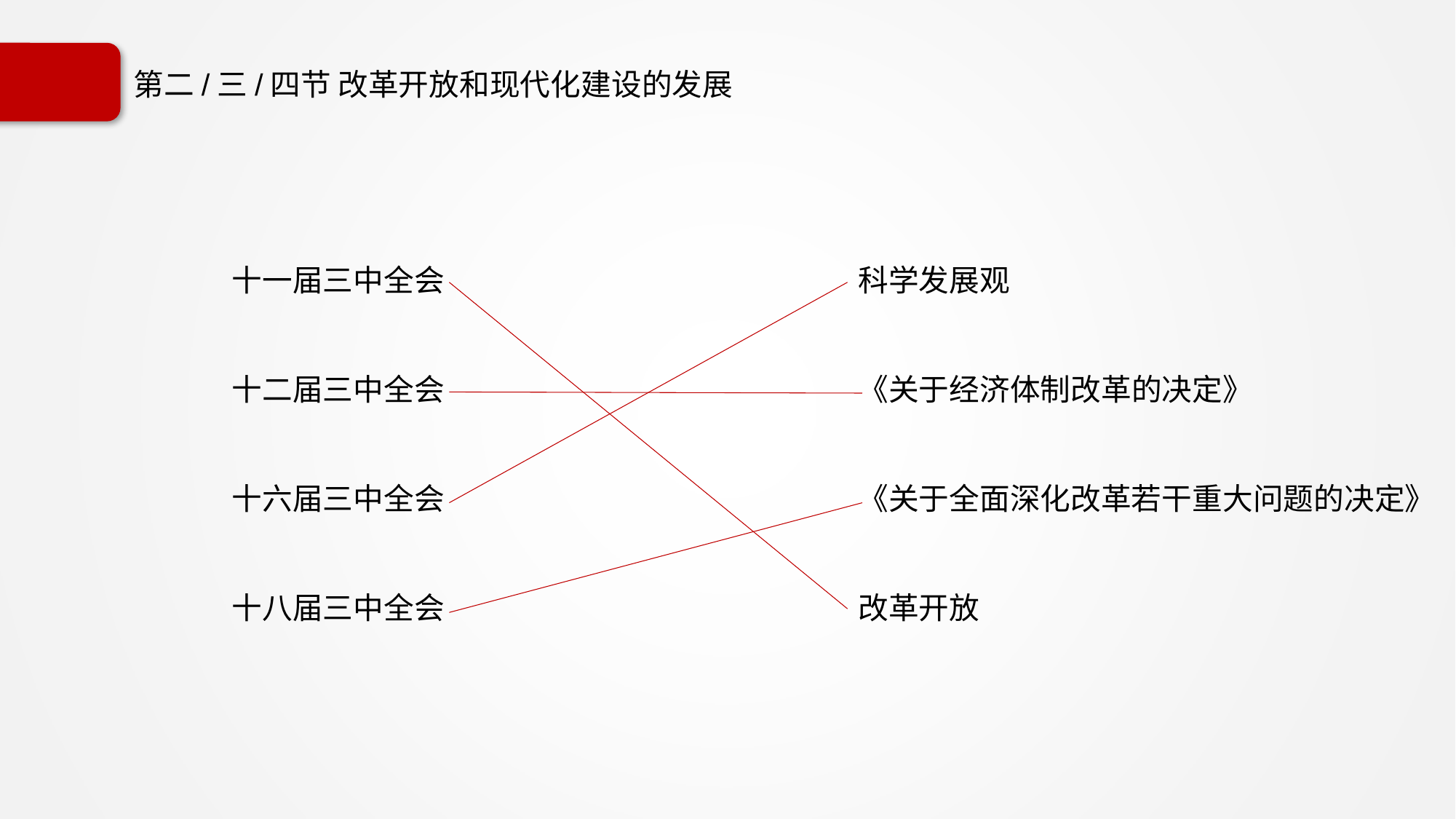

# 第二/三/四节 改革开放和现代化建设的发展
十一届三中全会

十二届三中全会

十六届三中全会

十八届三中全会
科学发展观

《关于经济体制改革的决定》

《关于全面深化改革若干重大问题的决定》

改革开放